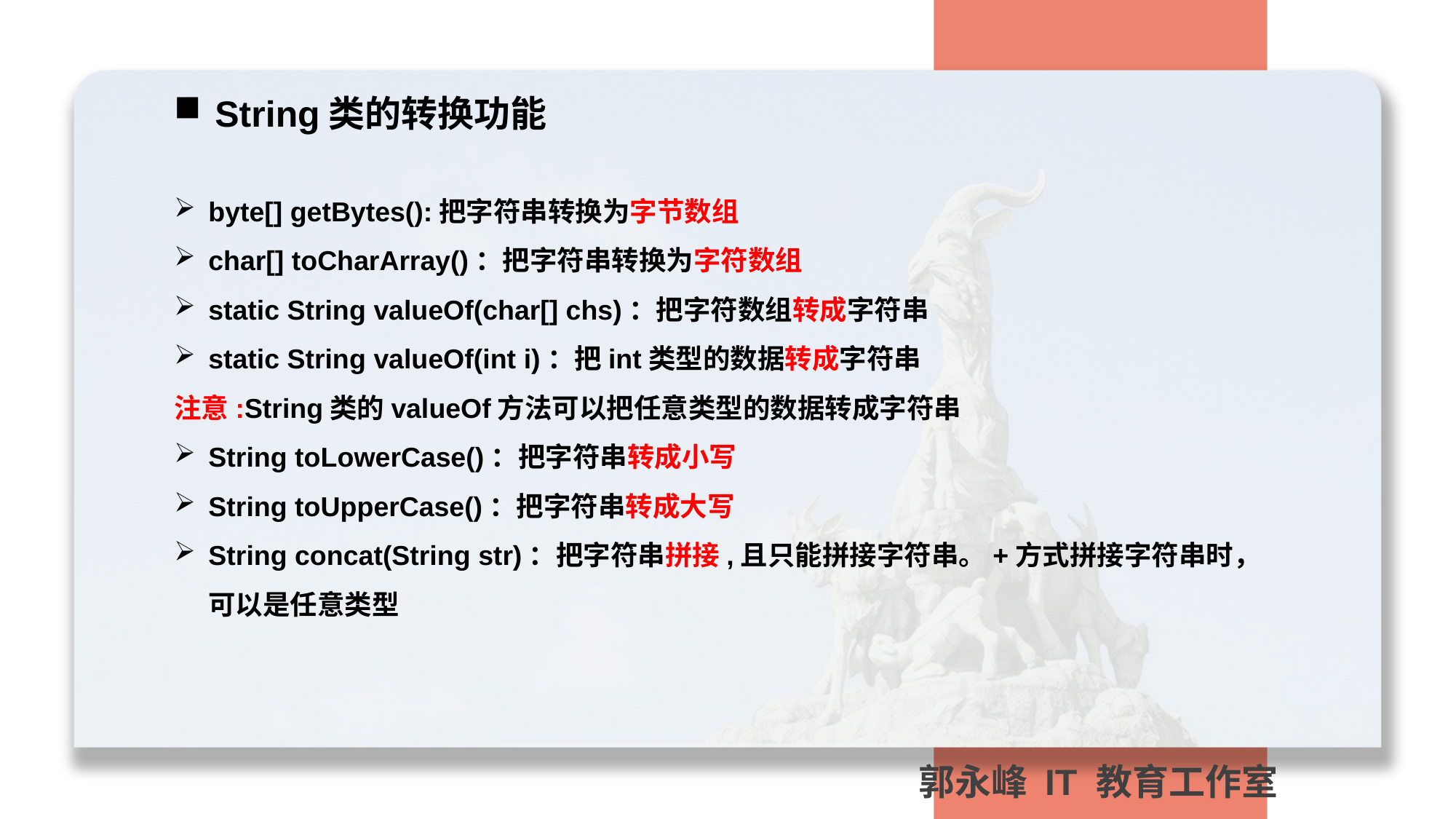

String类的转换功能
byte[] getBytes():把字符串转换为字节数组
char[] toCharArray()：把字符串转换为字符数组
static String valueOf(char[] chs)：把字符数组转成字符串
static String valueOf(int i)：把int类型的数据转成字符串
注意:String类的valueOf方法可以把任意类型的数据转成字符串
String toLowerCase()：把字符串转成小写
String toUpperCase()：把字符串转成大写
String concat(String str)：把字符串拼接,且只能拼接字符串。+方式拼接字符串时，可以是任意类型